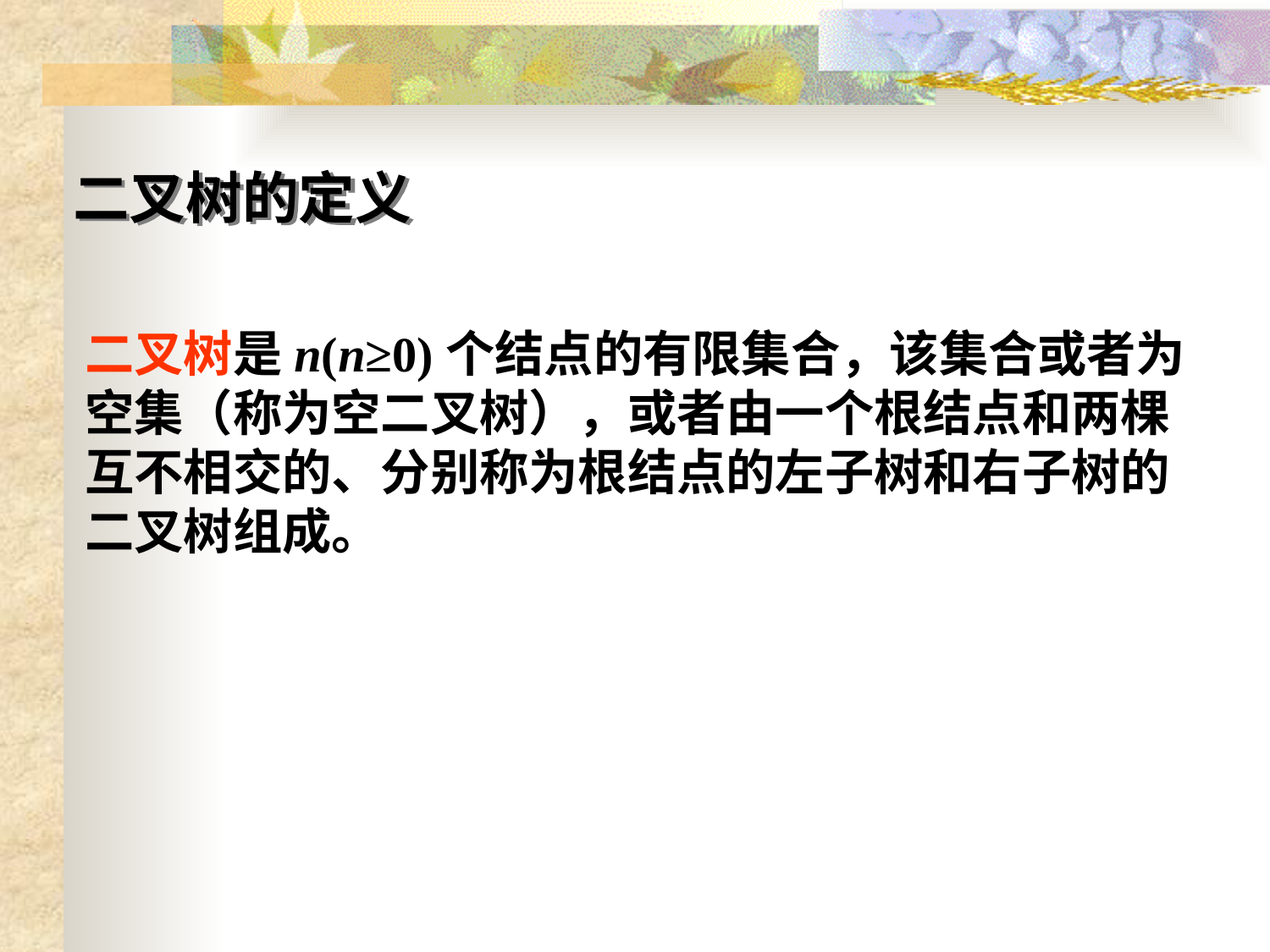

二叉树的定义
二叉树是n(n≥0)个结点的有限集合，该集合或者为空集（称为空二叉树），或者由一个根结点和两棵互不相交的、分别称为根结点的左子树和右子树的二叉树组成。